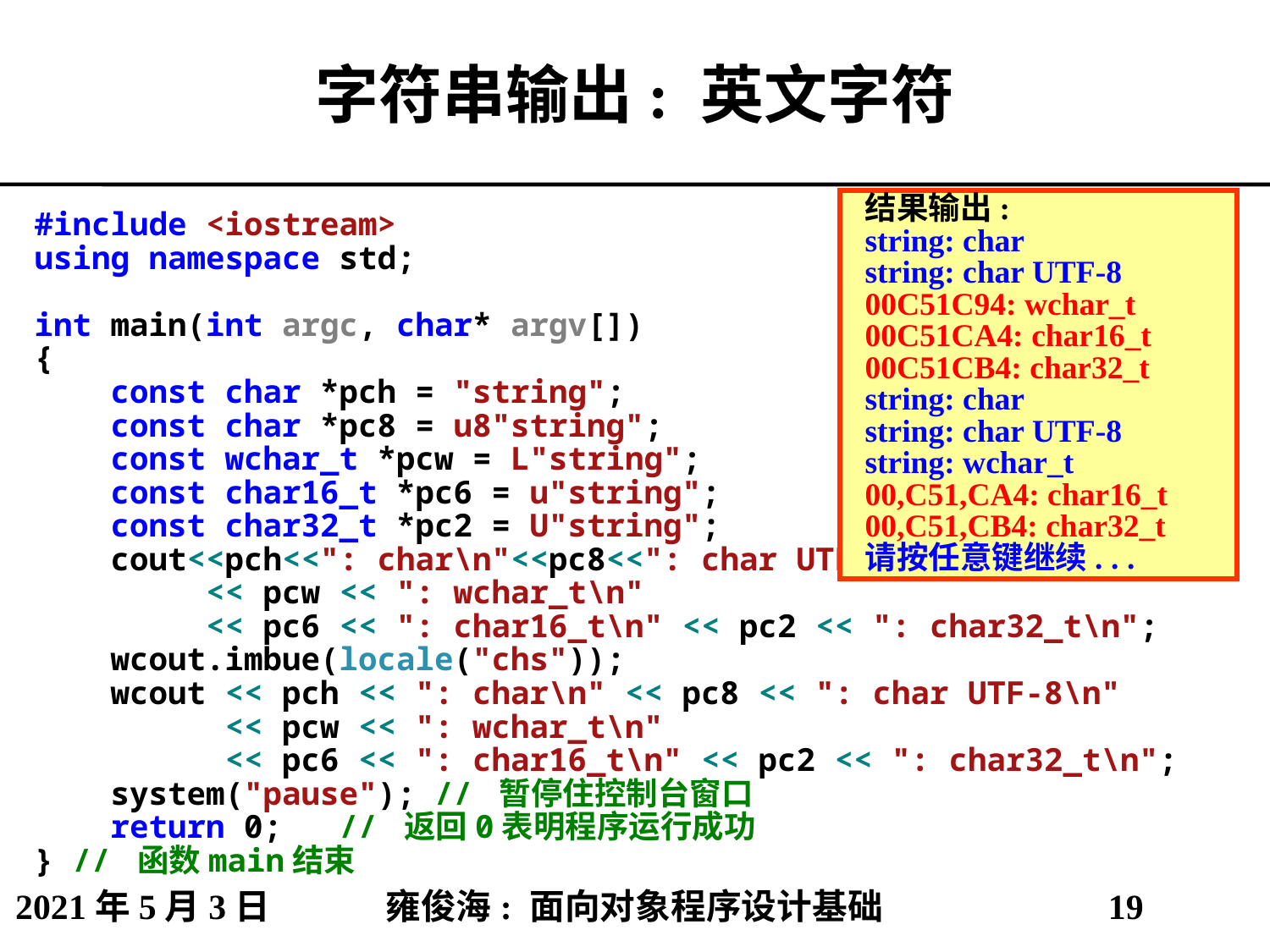

# 字符串输出: 英文字符

结果输出:
string: char
string: char UTF-8
00C51C94: wchar_t
00C51CA4: char16_t
00C51CB4: char32_t
string: char
string: char UTF-8
string: wchar_t
00,C51,CA4: char16_t
00,C51,CB4: char32_t
请按任意键继续. . .
#include <iostream>
using namespace std;

int main(int argc, char* argv[])
{
    const char *pch = "string";
    const char *pc8 = u8"string";
    const wchar_t *pcw = L"string";
    const char16_t *pc6 = u"string";
    const char32_t *pc2 = U"string";
    cout<<pch<<": char\n"<<pc8<<": char UTF-8\n"
         << pcw << ": wchar_t\n"
         << pc6 << ": char16_t\n" << pc2 << ": char32_t\n";
    wcout.imbue(locale("chs"));
    wcout << pch << ": char\n" << pc8 << ": char UTF-8\n"
          << pcw << ": wchar_t\n"
          << pc6 << ": char16_t\n" << pc2 << ": char32_t\n";
    system("pause"); // 暂停住控制台窗口
    return 0;   // 返回0表明程序运行成功
} // 函数main结束
2021年5月3日
雍俊海: 面向对象程序设计基础
19